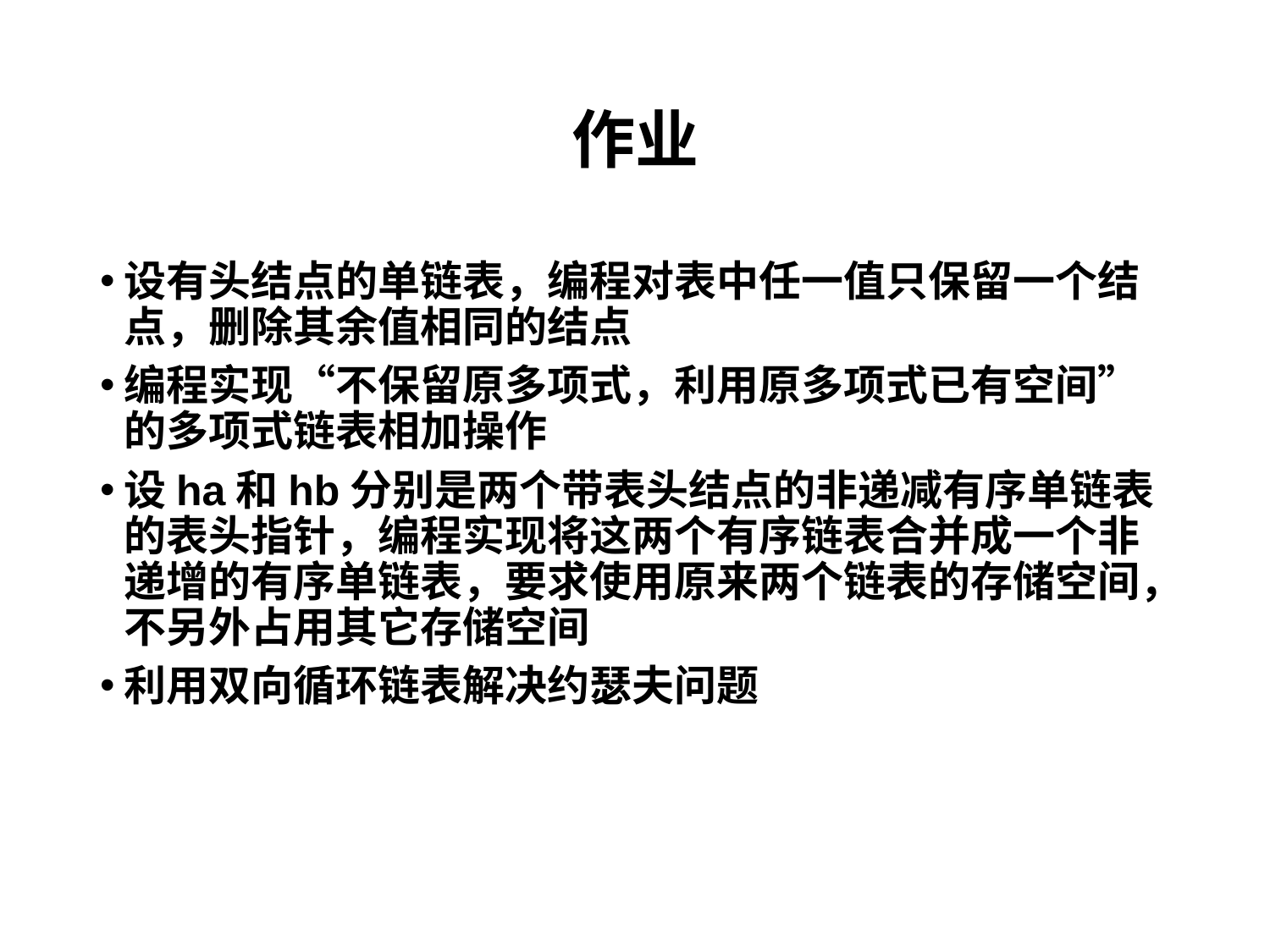

# 作业
设有头结点的单链表，编程对表中任一值只保留一个结点，删除其余值相同的结点
编程实现“不保留原多项式，利用原多项式已有空间”的多项式链表相加操作
设ha和hb分别是两个带表头结点的非递减有序单链表的表头指针，编程实现将这两个有序链表合并成一个非递增的有序单链表，要求使用原来两个链表的存储空间，不另外占用其它存储空间
利用双向循环链表解决约瑟夫问题